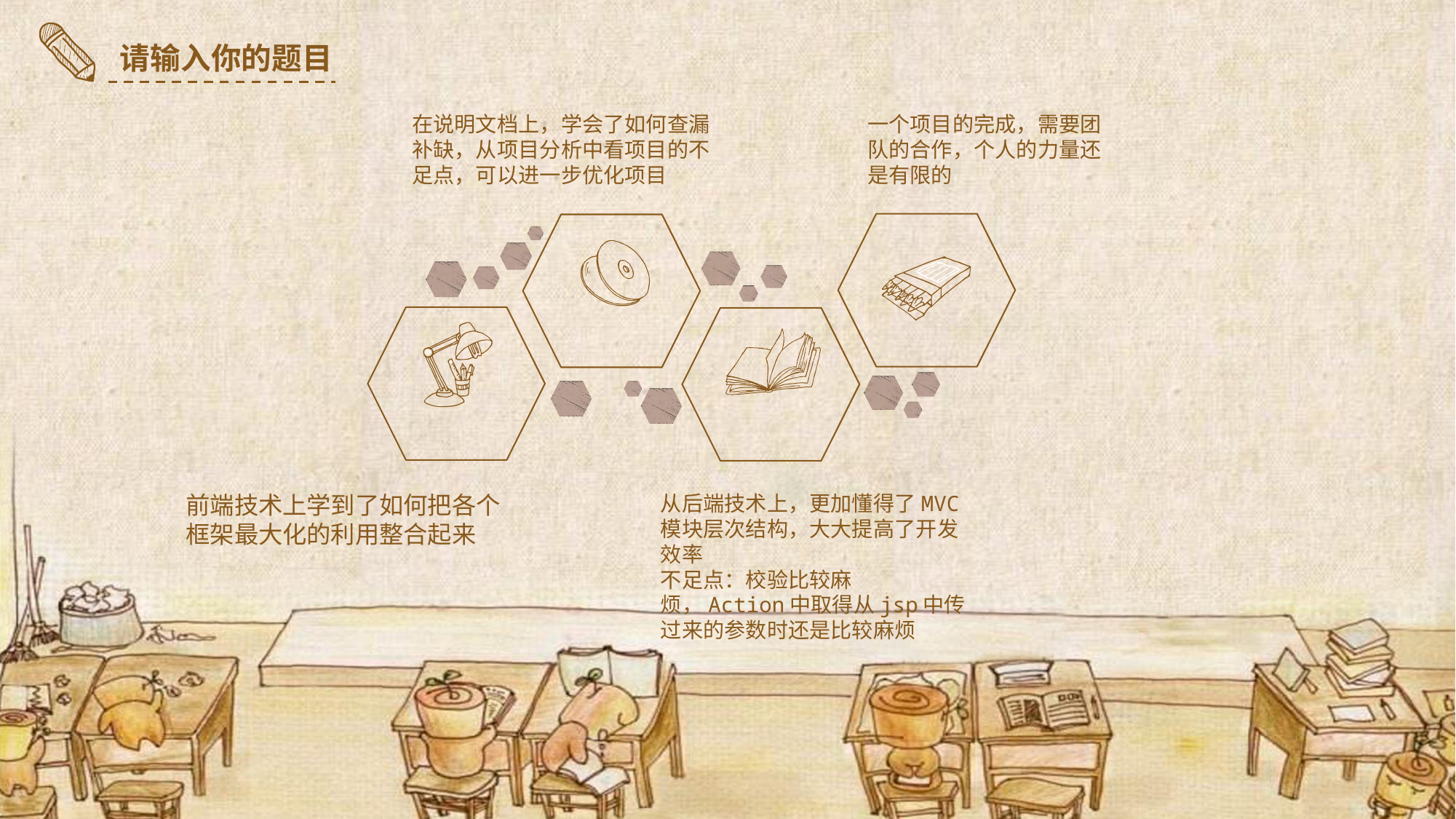

在说明文档上，学会了如何查漏补缺，从项目分析中看项目的不足点，可以进一步优化项目
一个项目的完成，需要团队的合作，个人的力量还是有限的

前端技术上学到了如何把各个框架最大化的利用整合起来
从后端技术上，更加懂得了MVC模块层次结构，大大提高了开发效率
不足点：校验比较麻烦，Action中取得从jsp中传过来的参数时还是比较麻烦